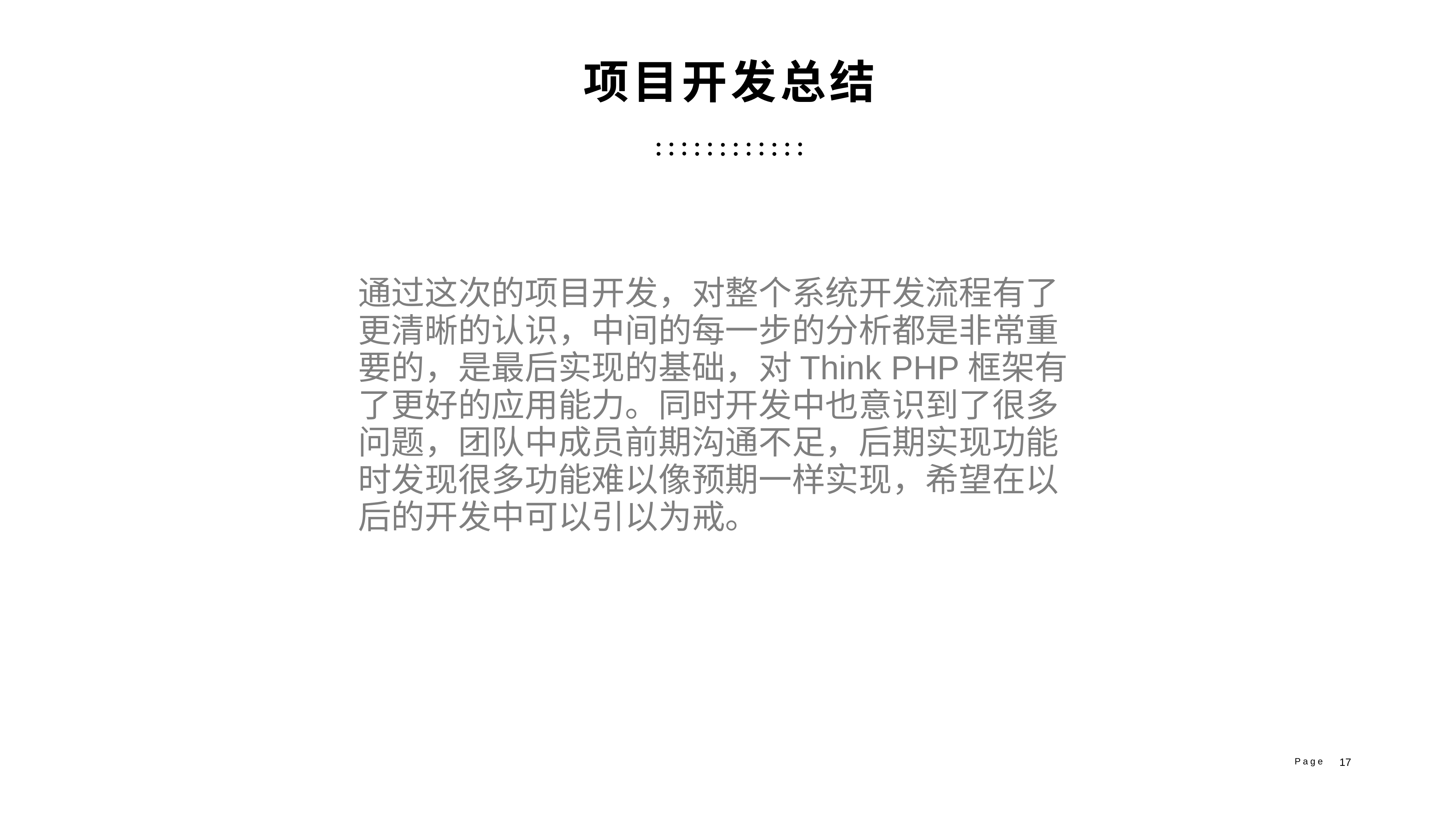

项目开发总结

通过这次的项目开发，对整个系统开发流程有了
更清晰的认识，中间的每一步的分析都是非常重
要的，是最后实现的基础，对Think PHP框架有
了更好的应用能力。同时开发中也意识到了很多
问题，团队中成员前期沟通不足，后期实现功能
时发现很多功能难以像预期一样实现，希望在以
后的开发中可以引以为戒。